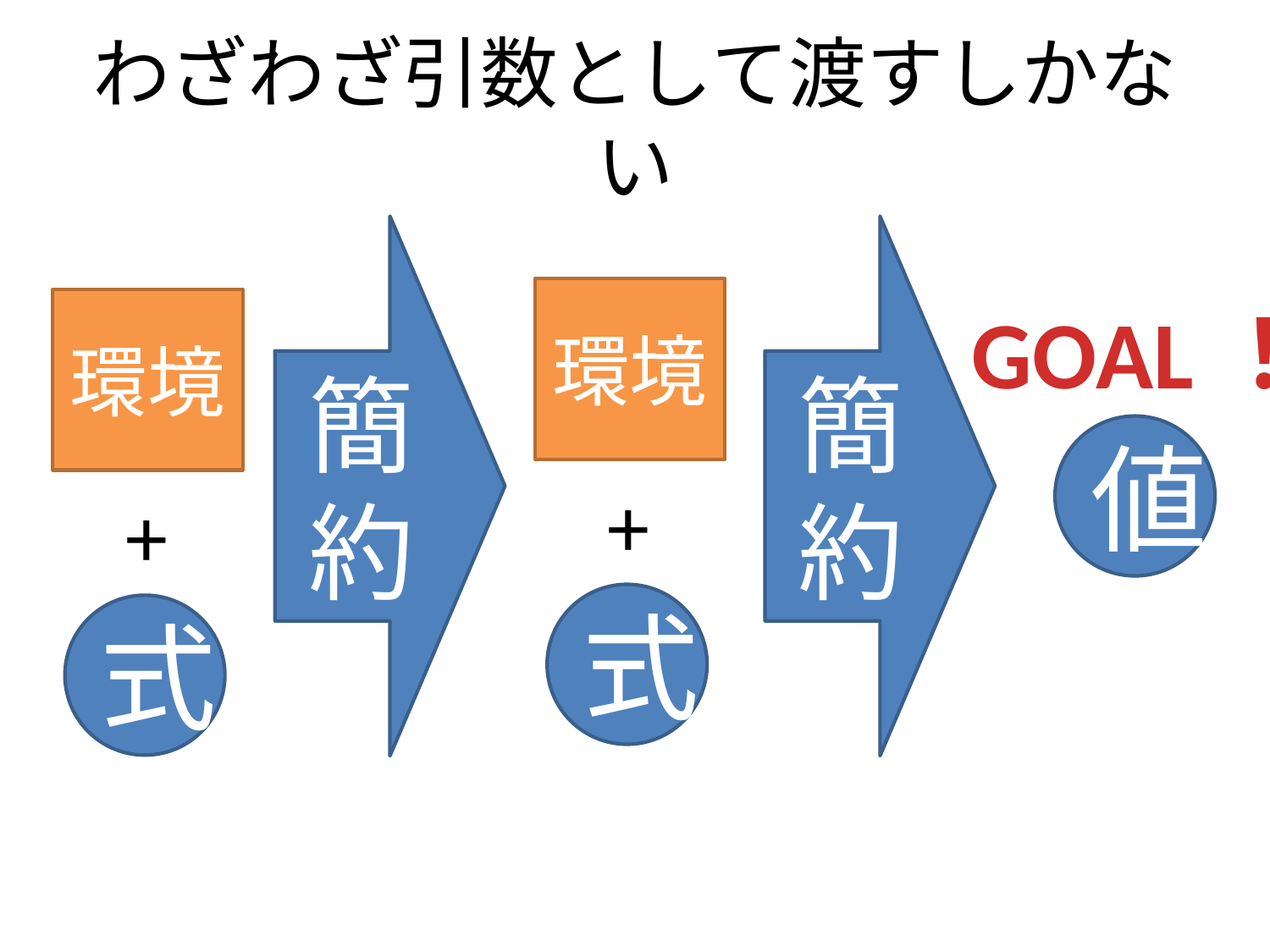

# わざわざ引数として渡すしかない
簡
約
簡
約
環境
GOAL！
環境
値
+
+
式
式